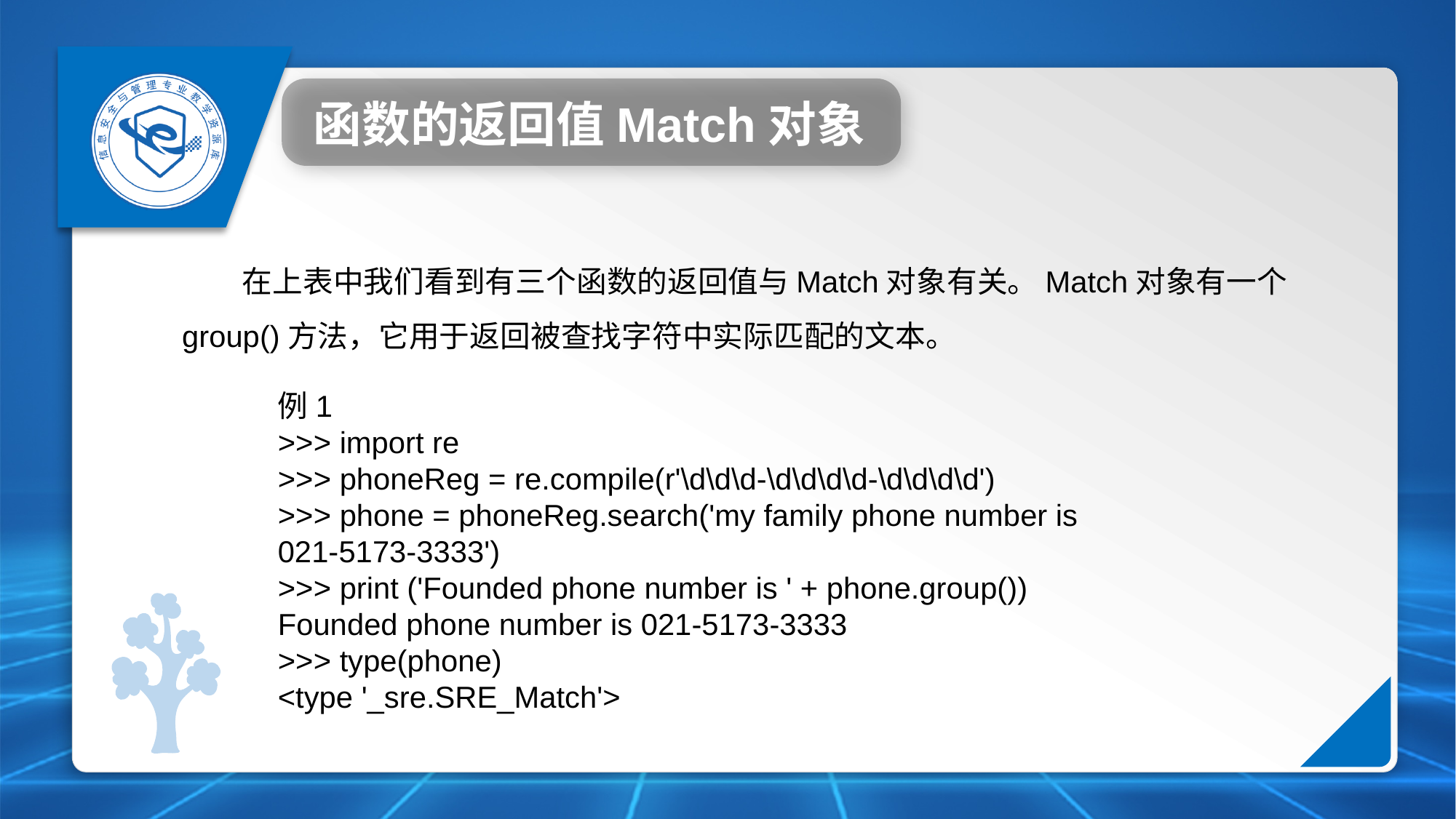

函数的返回值Match对象
在上表中我们看到有三个函数的返回值与Match对象有关。Match对象有一个group()方法，它用于返回被查找字符中实际匹配的文本。

例1
>>> import re
>>> phoneReg = re.compile(r'\d\d\d-\d\d\d\d-\d\d\d\d')
>>> phone = phoneReg.search('my family phone number is 021-5173-3333')
>>> print ('Founded phone number is ' + phone.group())
Founded phone number is 021-5173-3333
>>> type(phone)
<type '_sre.SRE_Match'>